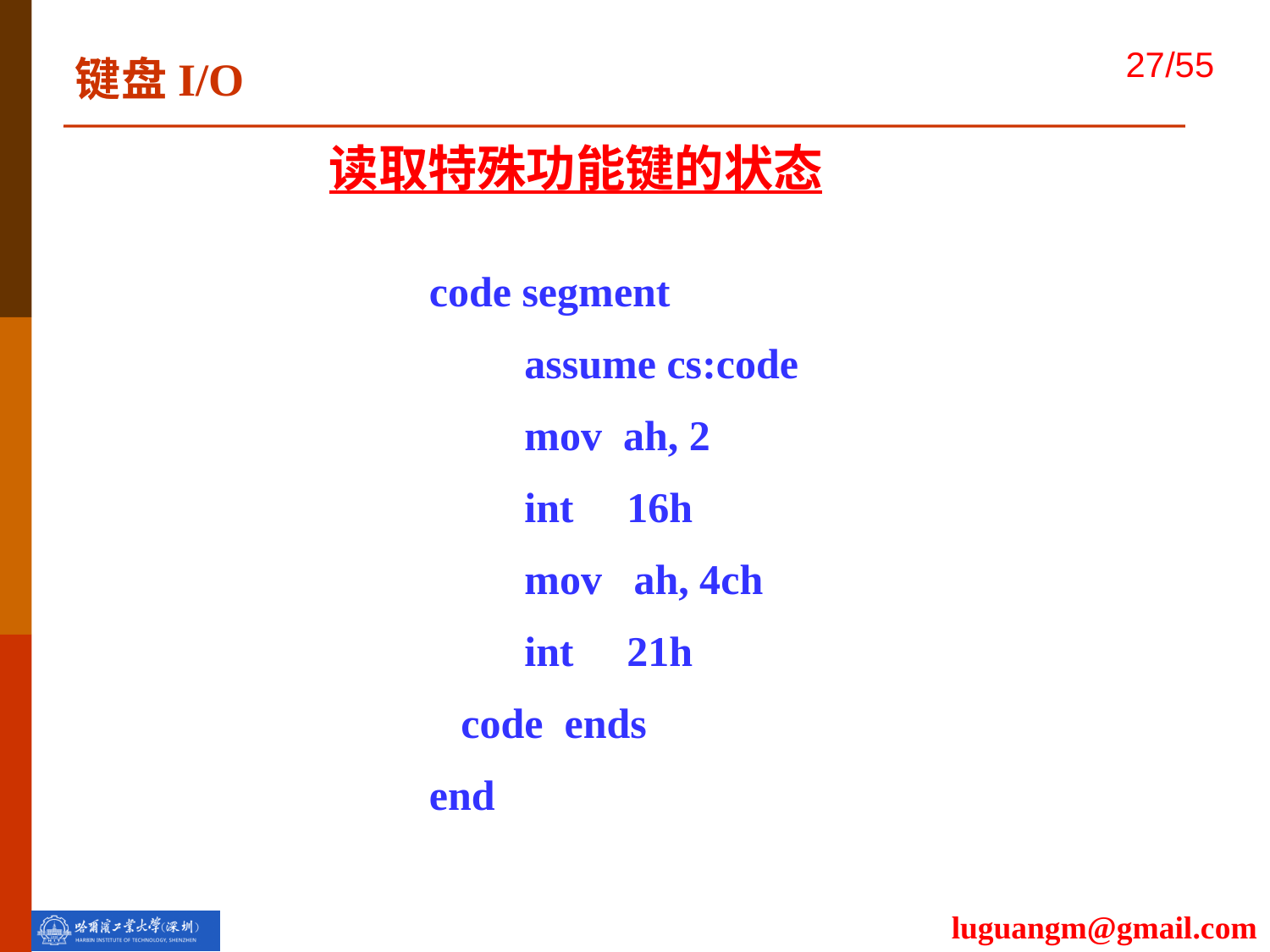

键盘I/O
读取特殊功能键的状态
code segment
         assume cs:code
         mov  ah, 2
         int     16h
         mov   ah, 4ch
         int     21h
   code  ends
end